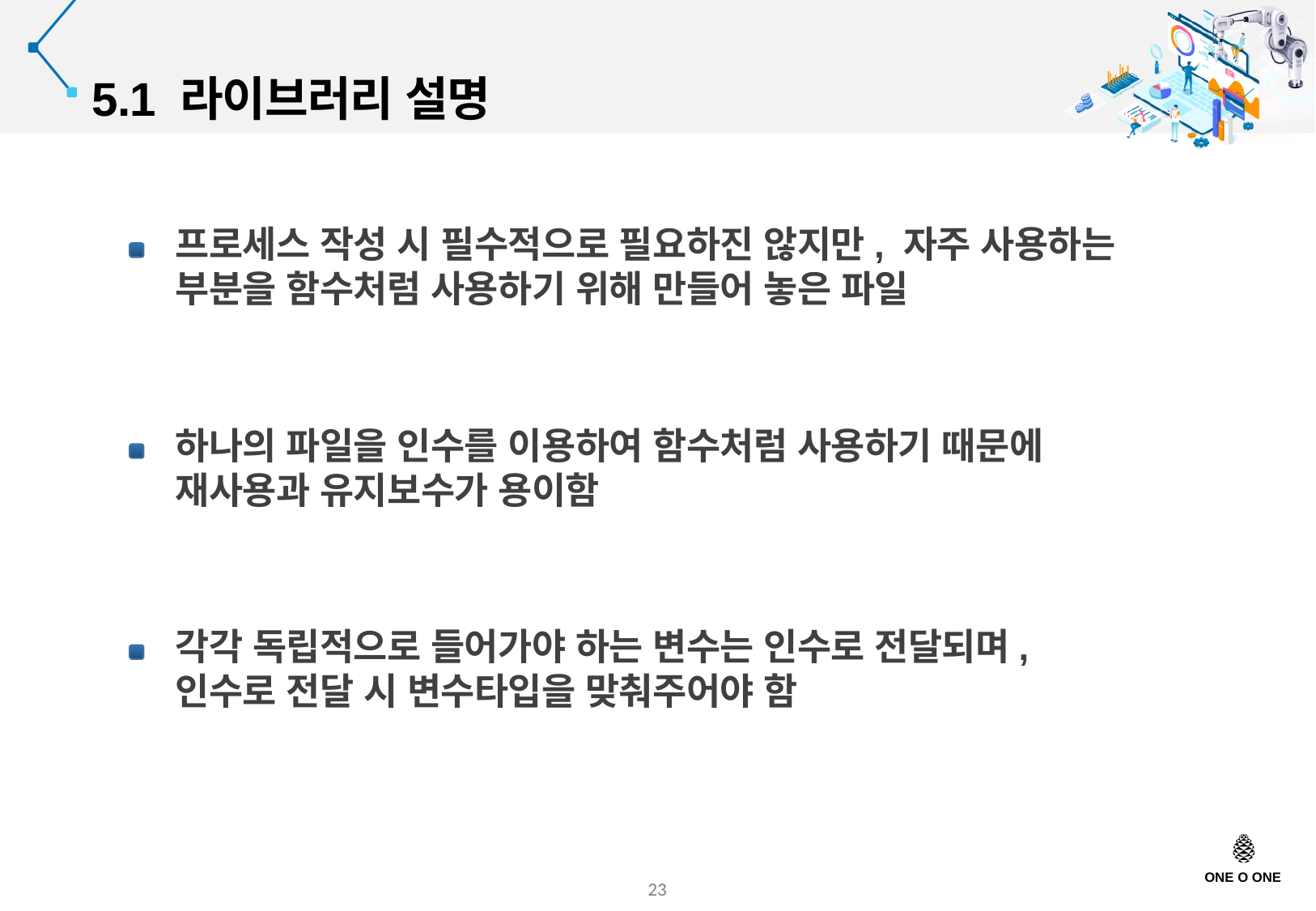

5.1 라이브러리 설명
프로세스 작성 시 필수적으로 필요하진 않지만, 자주 사용하는 부분을 함수처럼 사용하기 위해 만들어 놓은 파일

하나의 파일을 인수를 이용하여 함수처럼 사용하기 때문에 재사용과 유지보수가 용이함

각각 독립적으로 들어가야 하는 변수는 인수로 전달되며,
인수로 전달 시 변수타입을 맞춰주어야 함